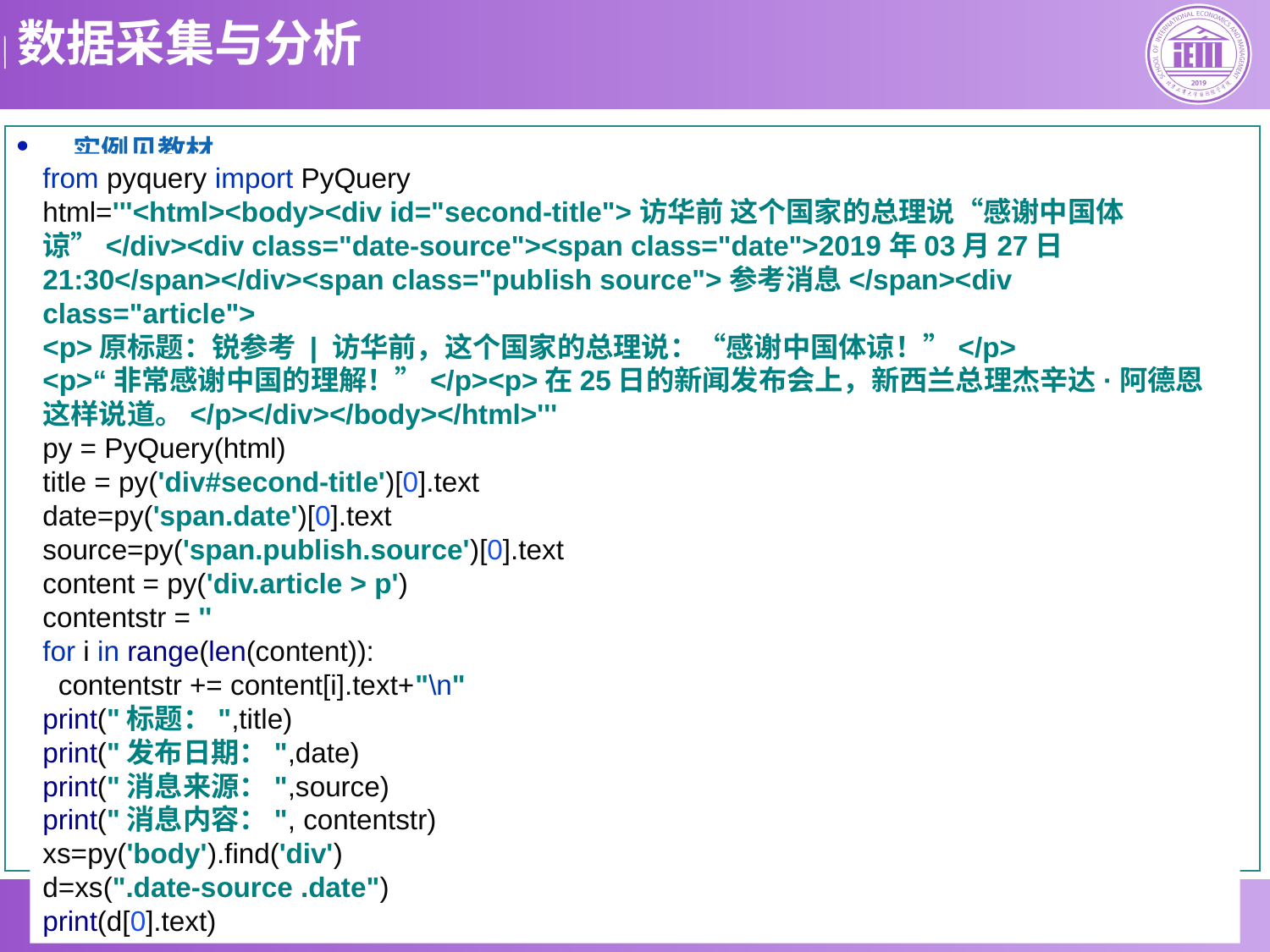

实例见教材

from pyquery import PyQuery
html='''<html><body><div id="second-title">访华前 这个国家的总理说“感谢中国体谅”</div><div class="date-source"><span class="date">2019年03月27日 21:30</span></div><span class="publish source">参考消息</span><div class="article">
<p>原标题：锐参考 | 访华前，这个国家的总理说：“感谢中国体谅！”</p>
<p>“非常感谢中国的理解！”</p><p>在25日的新闻发布会上，新西兰总理杰辛达·阿德恩这样说道。</p></div></body></html>'''
py = PyQuery(html)
title = py('div#second-title')[0].text
date=py('span.date')[0].text
source=py('span.publish.source')[0].text
content = py('div.article > p')
contentstr = ''
for i in range(len(content)):
  contentstr += content[i].text+"\n"
print("标题：",title)
print("发布日期：",date)
print("消息来源：",source)
print("消息内容：", contentstr)
xs=py('body').find('div')
d=xs(".date-source .date")
print(d[0].text)